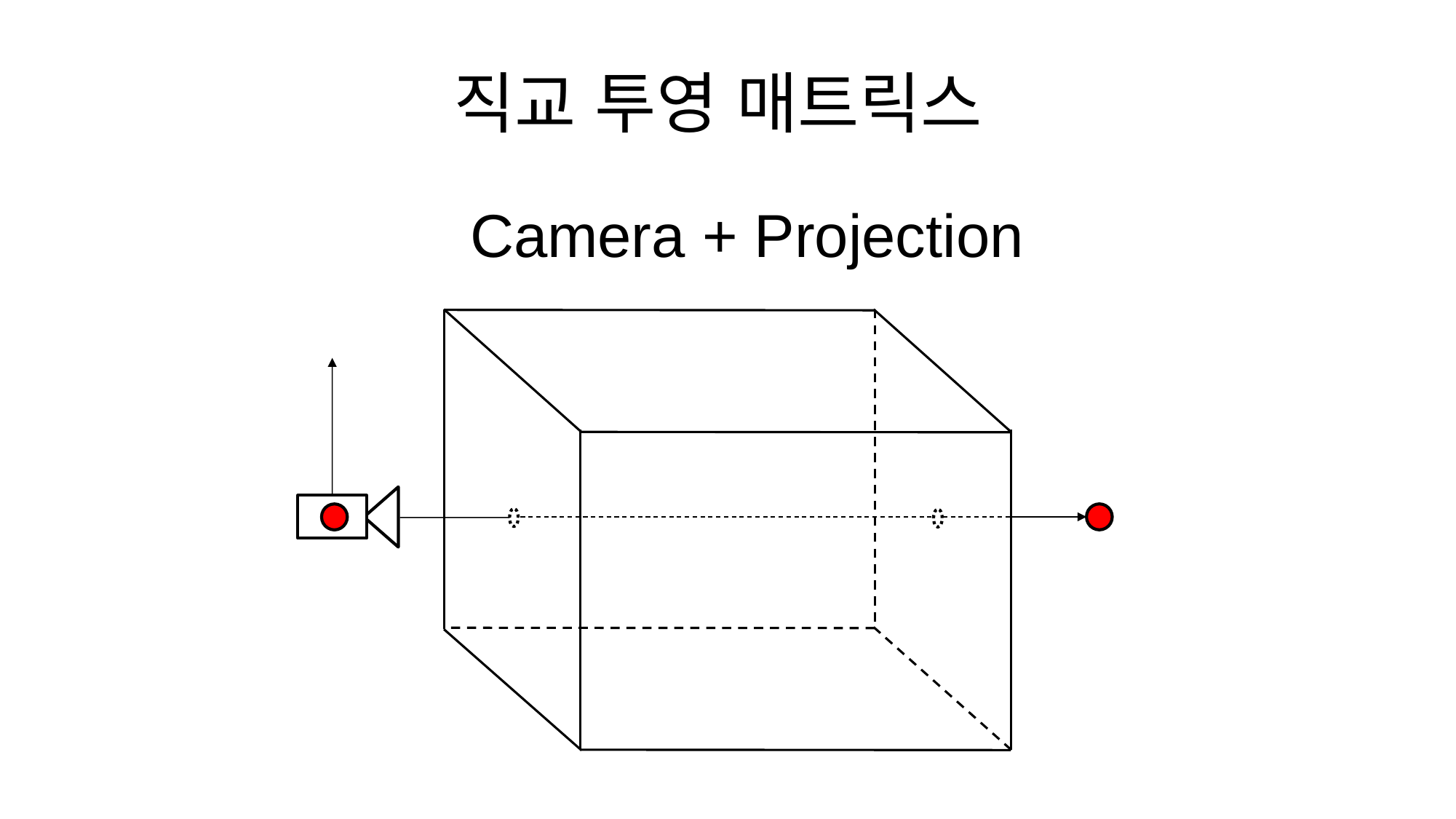

# 직교 투영 매트릭스
Camera + Projection